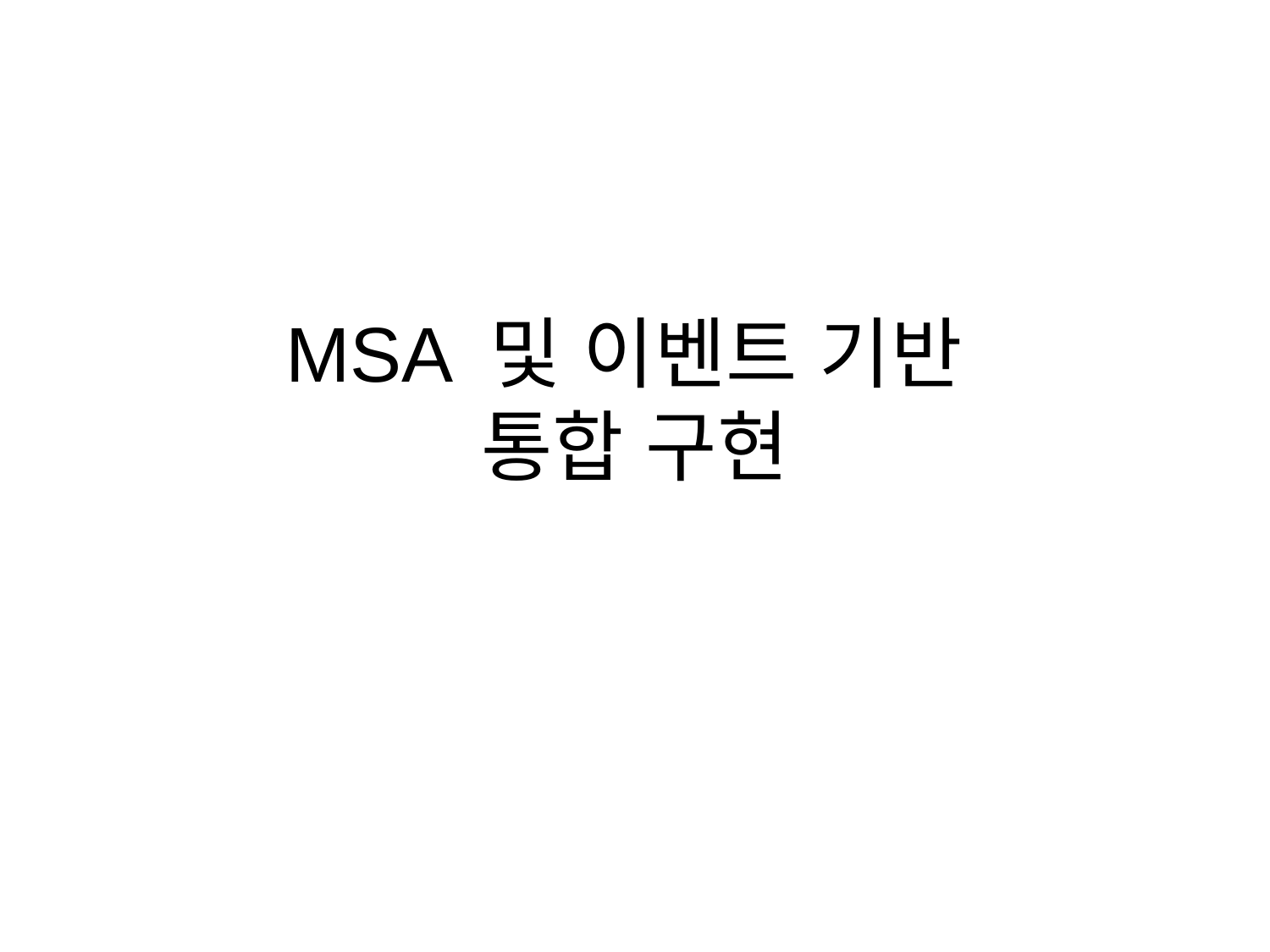

# MSA 및 이벤트 기반 통합 구현